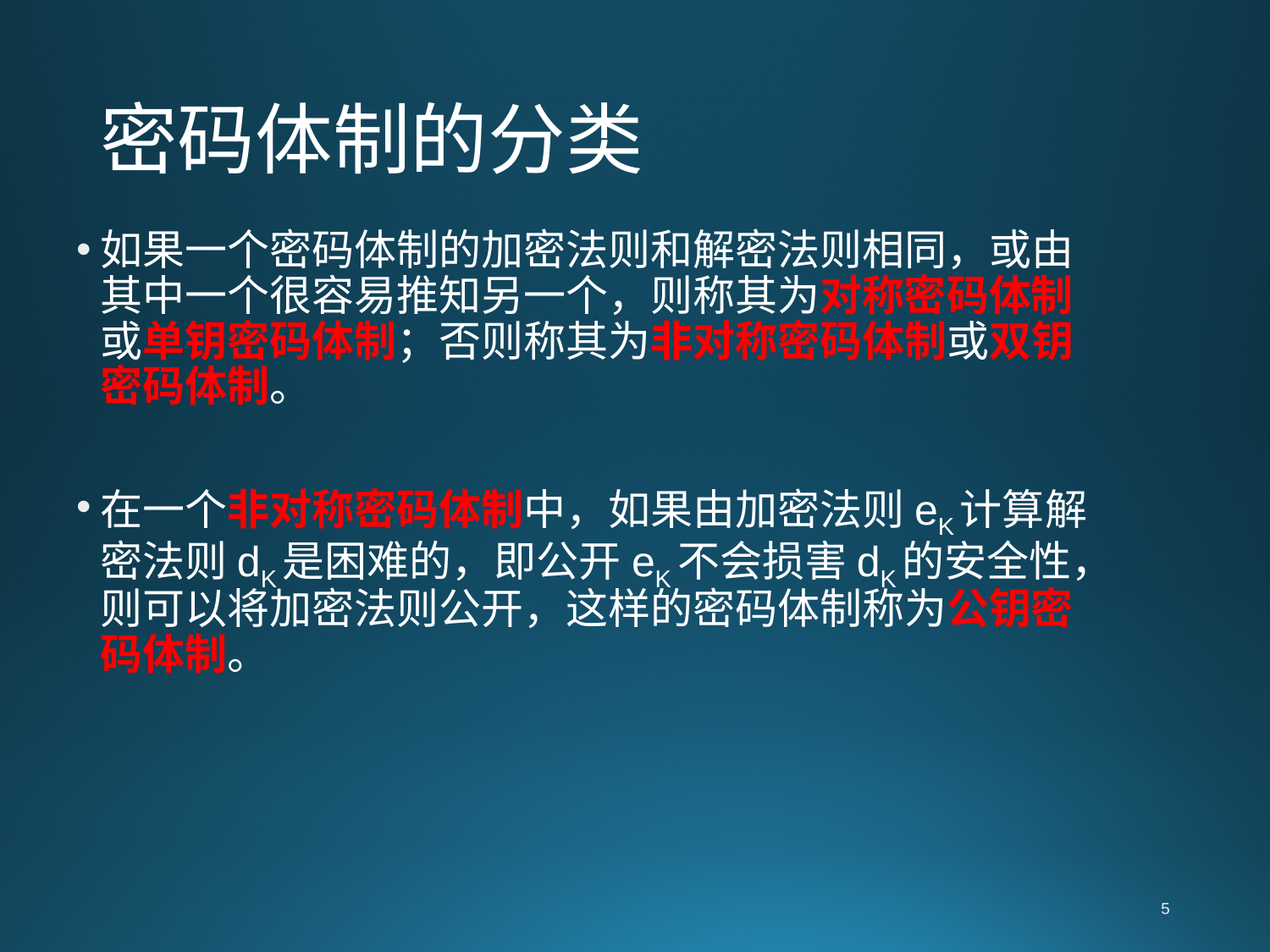

# 密码体制的分类
如果一个密码体制的加密法则和解密法则相同，或由其中一个很容易推知另一个，则称其为对称密码体制或单钥密码体制；否则称其为非对称密码体制或双钥密码体制。

在一个非对称密码体制中，如果由加密法则eK计算解密法则dK是困难的，即公开eK不会损害dK的安全性，则可以将加密法则公开，这样的密码体制称为公钥密码体制。

5